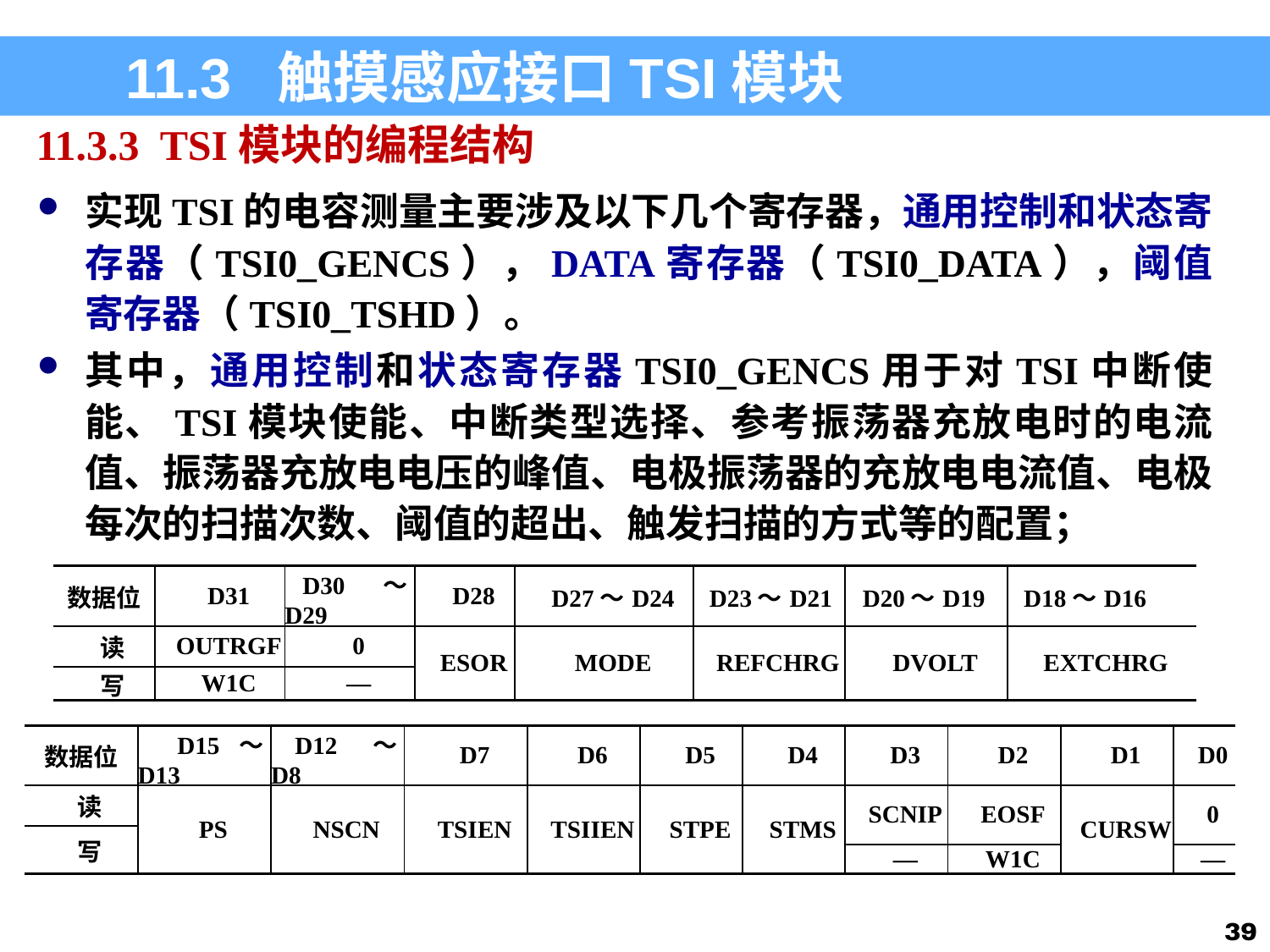

11.3  触摸感应接口TSI模块
11.3.3  TSI模块的编程结构
实现TSI的电容测量主要涉及以下几个寄存器，通用控制和状态寄存器（TSI0_GENCS），DATA寄存器（TSI0_DATA），阈值寄存器（TSI0_TSHD）。
其中，通用控制和状态寄存器TSI0_GENCS用于对TSI中断使能、TSI模块使能、中断类型选择、参考振荡器充放电时的电流值、振荡器充放电电压的峰值、电极振荡器的充放电电流值、电极每次的扫描次数、阈值的超出、触发扫描的方式等的配置；
| 数据位 | D31 | D30～D29 | D28 | D27～D24 | D23～D21 | D20～D19 | D18～D16 |
| --- | --- | --- | --- | --- | --- | --- | --- |
| 读 | OUTRGF | 0 | ESOR | MODE | REFCHRG | DVOLT | EXTCHRG |
| 写 | W1C | — |  |  |  |  |  |
| 数据位 | D15～D13 | D12～D8 | D7 | D6 | D5 | D4 | D3 | D2 | D1 | D0 |
| --- | --- | --- | --- | --- | --- | --- | --- | --- | --- | --- |
| 读 | PS | NSCN | TSIEN | TSIIEN | STPE | STMS | SCNIP | EOSF | CURSW | 0 |
| 写 |  |  |  |  |  |  |  |  |  |  |
|  |  |  |  |  |  |  | — | W1C |  | — |
39